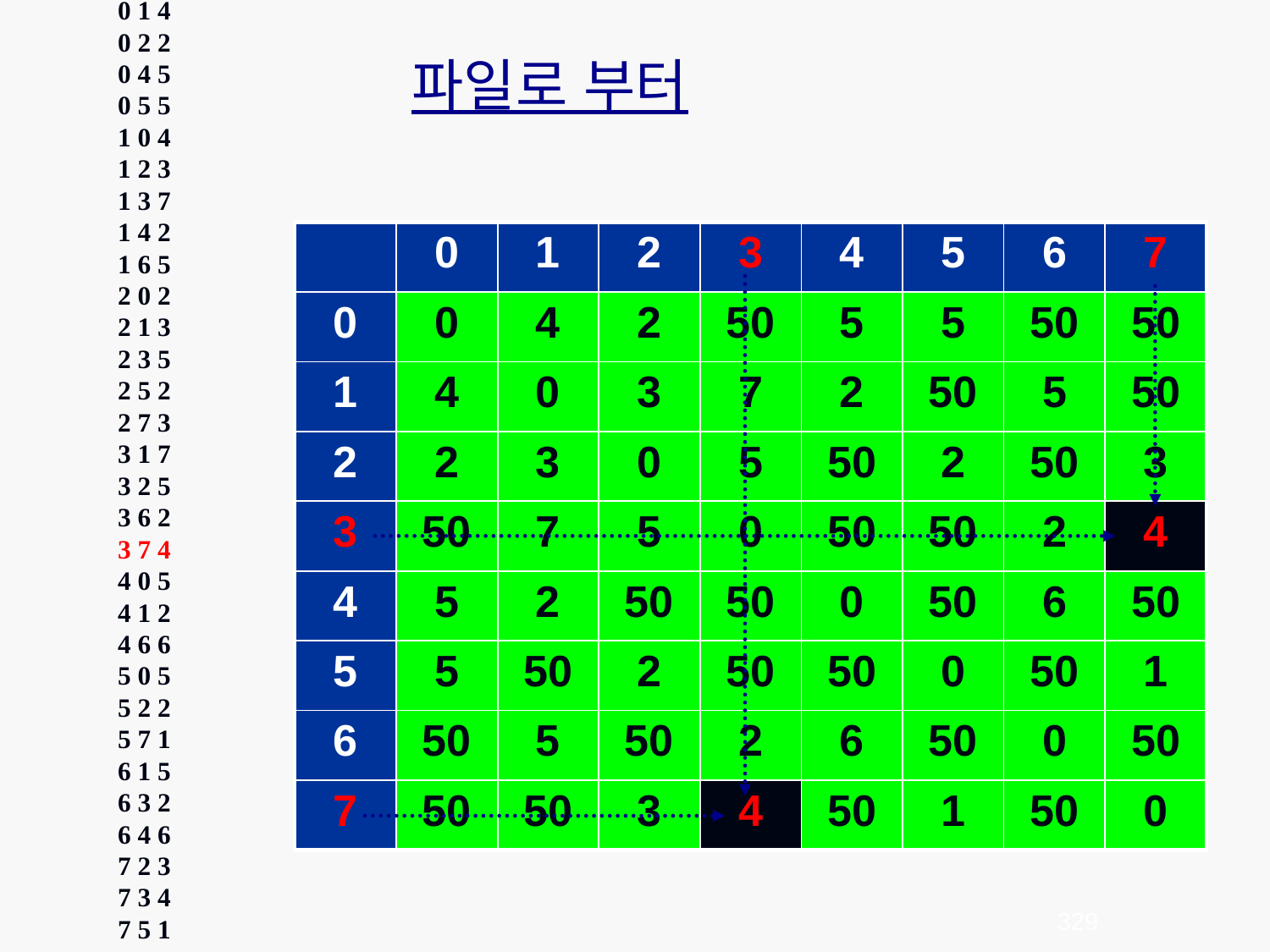

파일로 부터
0 1 4
0 2 2
0 4 5
0 5 5
1 0 4
1 2 3
1 3 7
1 4 2
1 6 5
2 0 2
2 1 3
2 3 5
2 5 2
2 7 3
3 1 7
3 2 5
3 6 2
3 7 4
4 0 5
4 1 2
4 6 6
5 0 5
5 2 2
5 7 1
6 1 5
6 3 2
6 4 6
7 2 3
7 3 4
7 5 1
|  | 0 | 1 | 2 | 3 | 4 | 5 | 6 | 7 |
| --- | --- | --- | --- | --- | --- | --- | --- | --- |
| 0 | 0 | 4 | 2 | 50 | 5 | 5 | 50 | 50 |
| 1 | 4 | 0 | 3 | 7 | 2 | 50 | 5 | 50 |
| 2 | 2 | 3 | 0 | 5 | 50 | 2 | 50 | 3 |
| 3 | 50 | 7 | 5 | 0 | 50 | 50 | 2 | 4 |
| 4 | 5 | 2 | 50 | 50 | 0 | 50 | 6 | 50 |
| 5 | 5 | 50 | 2 | 50 | 50 | 0 | 50 | 1 |
| 6 | 50 | 5 | 50 | 2 | 6 | 50 | 0 | 50 |
| 7 | 50 | 50 | 3 | 4 | 50 | 1 | 50 | 0 |

329